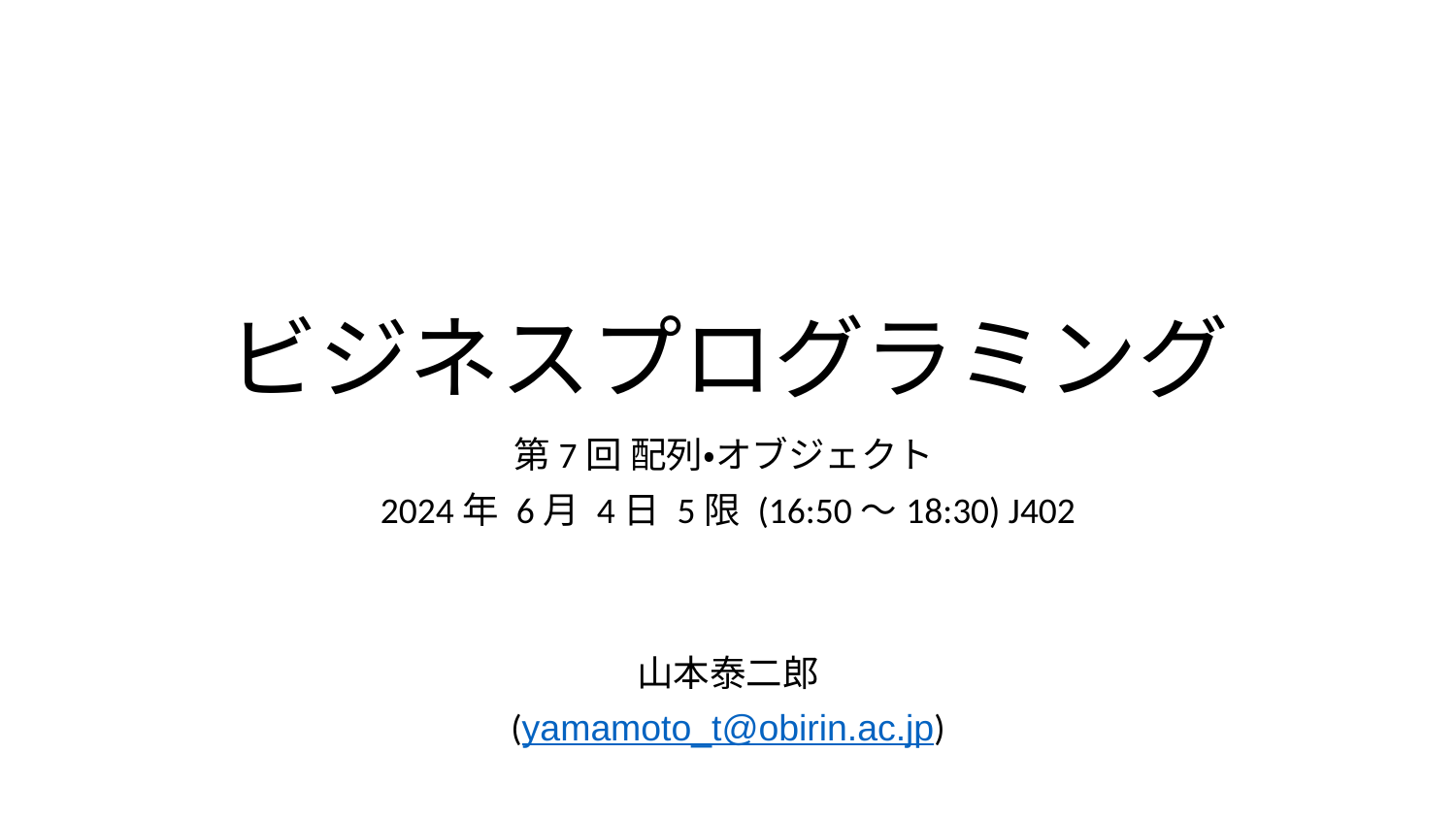

# ビジネスプログラミング
第7回 配列・オブジェクト
2024年 6月 4日 5限 (16:50〜18:30) J402

山本泰二郎
(yamamoto_t@obirin.ac.jp)